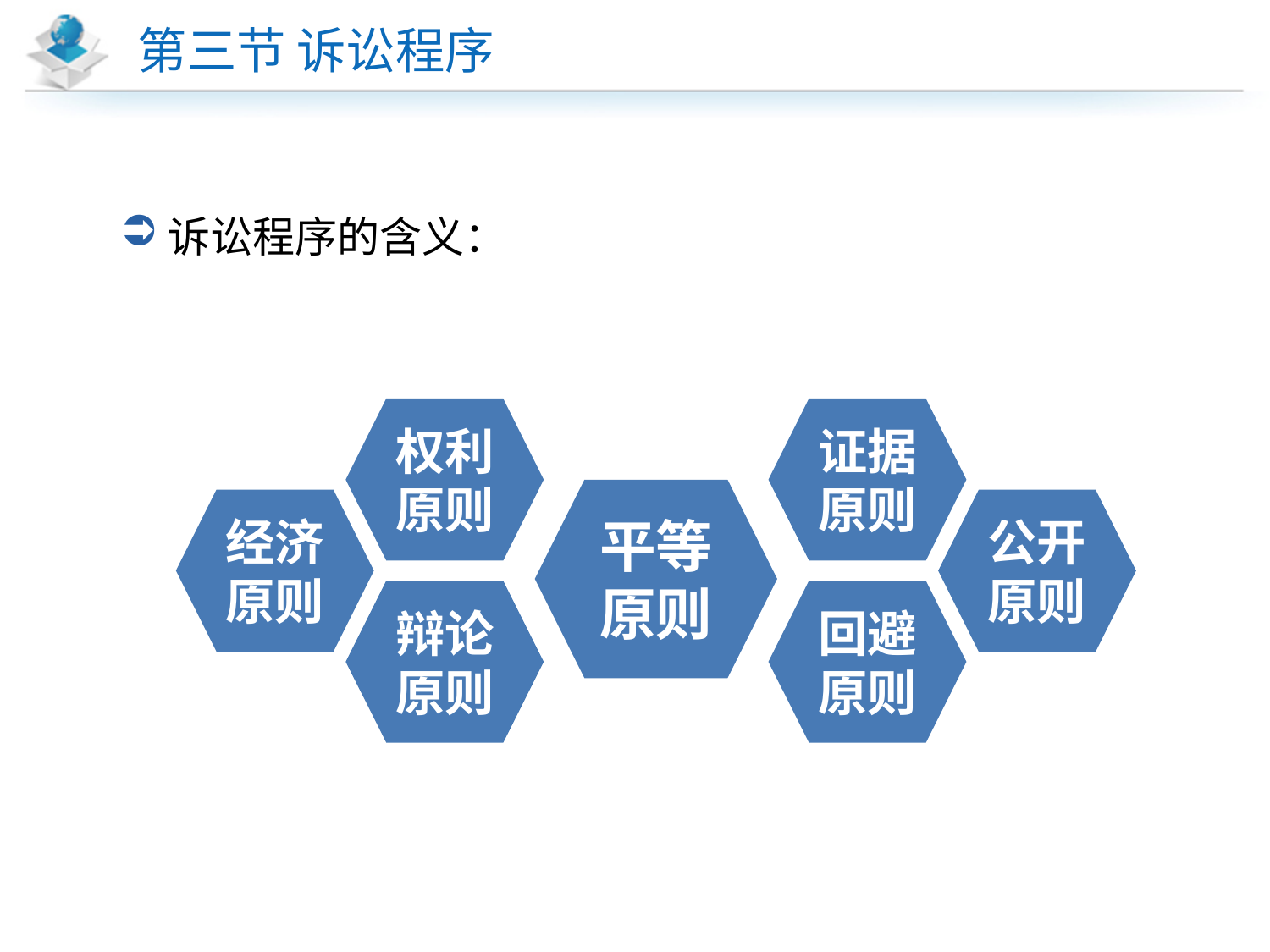

# 第三节 诉讼程序
诉讼程序的含义：
权利原则
证据原则
平等原则
经济原则
公开原则
辩论原则
回避原则